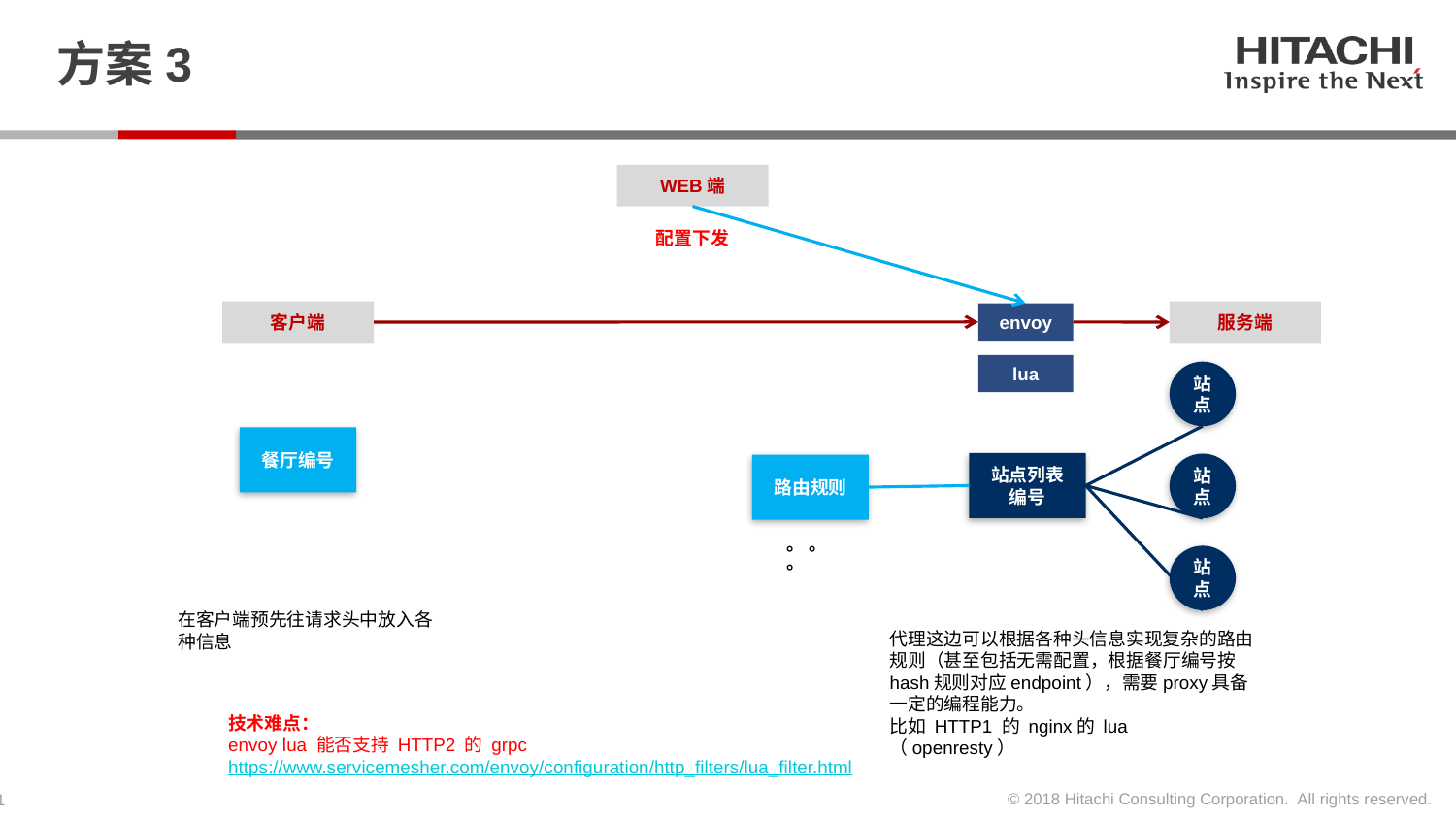

# 方案3
WEB端
配置下发
服务端
客户端
envoy
lua
站点
餐厅编号
站点列表
编号
站点
路由规则
。。。
站点
在客户端预先往请求头中放入各种信息
代理这边可以根据各种头信息实现复杂的路由规则（甚至包括无需配置，根据餐厅编号按hash规则对应endpoint），需要proxy具备一定的编程能力。
比如 HTTP1 的 nginx的 lua （openresty）
技术难点：
envoy lua 能否支持 HTTP2 的 grpc
https://www.servicemesher.com/envoy/configuration/http_filters/lua_filter.html